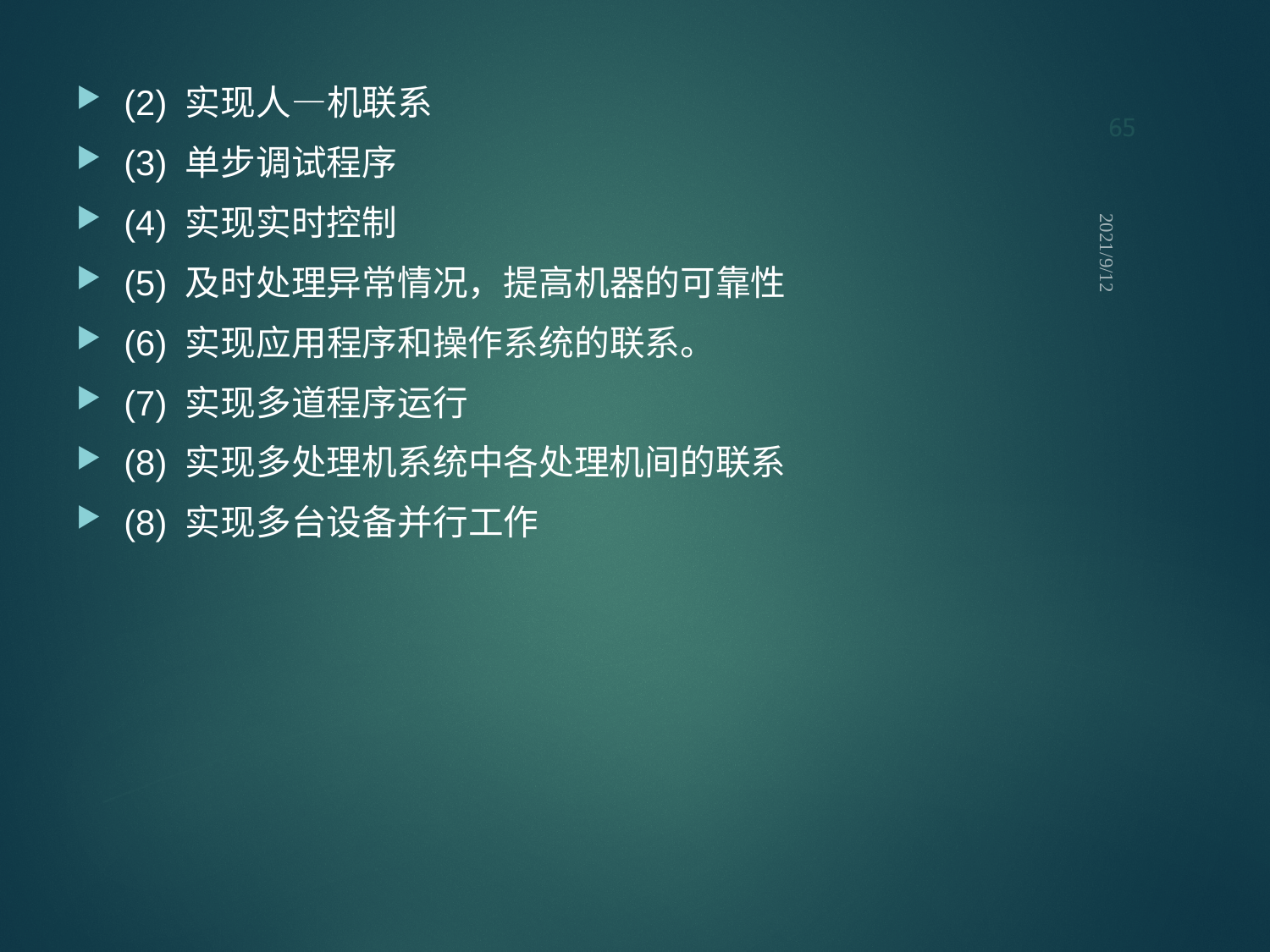

65
(2) 实现人—机联系
(3) 单步调试程序
(4) 实现实时控制
(5) 及时处理异常情况，提高机器的可靠性
(6) 实现应用程序和操作系统的联系。
(7) 实现多道程序运行
(8) 实现多处理机系统中各处理机间的联系
(8) 实现多台设备并行工作
2021/9/12